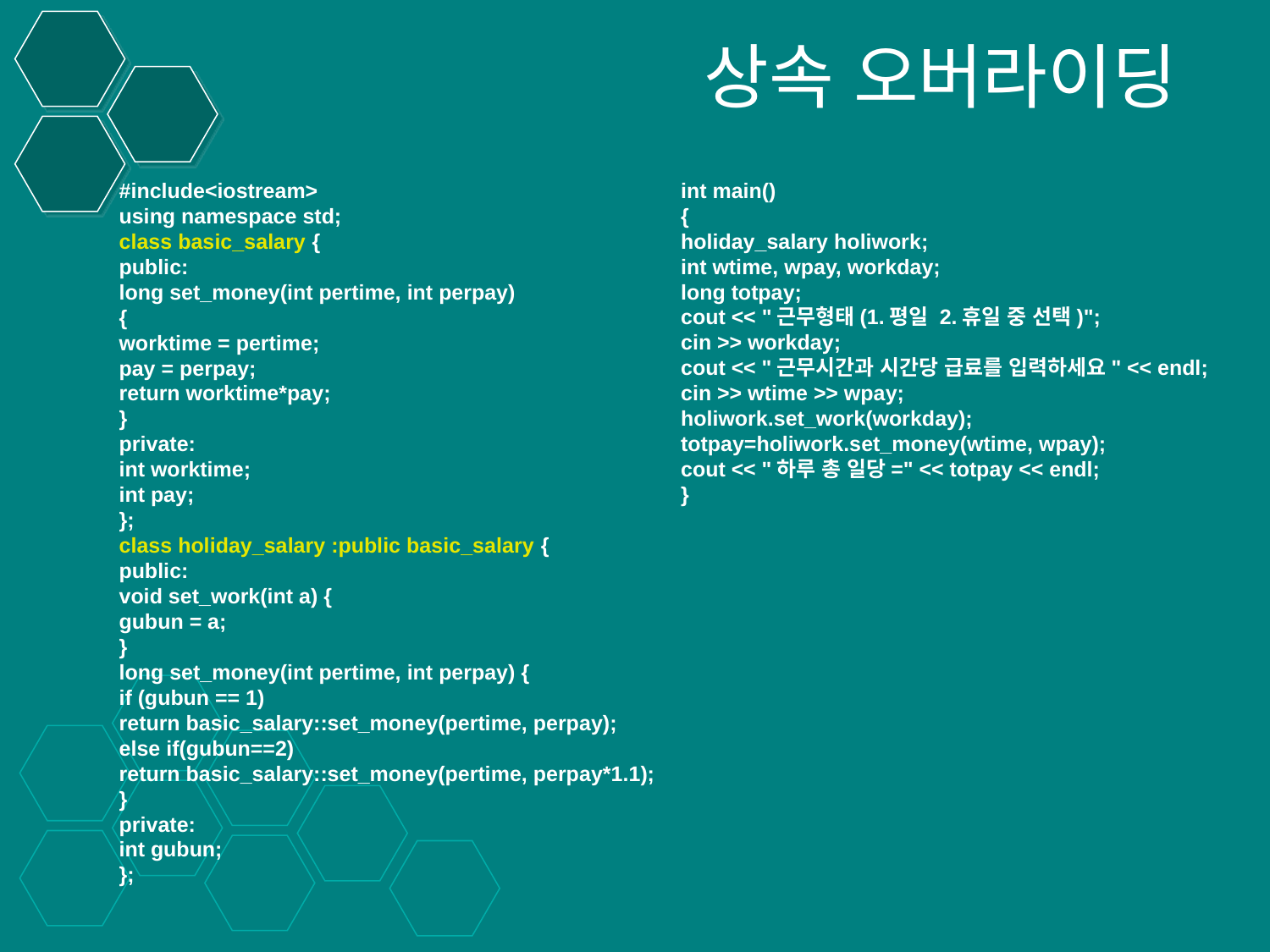

상속 오버라이딩
int main()
{
holiday_salary holiwork;
int wtime, wpay, workday;
long totpay;
cout << "근무형태(1.평일 2.휴일 중 선택)";
cin >> workday;
cout << "근무시간과 시간당 급료를 입력하세요" << endl;
cin >> wtime >> wpay;
holiwork.set_work(workday);
totpay=holiwork.set_money(wtime, wpay);
cout << "하루 총 일당=" << totpay << endl;
}

#include<iostream>
using namespace std;
class basic_salary {
public:
long set_money(int pertime, int perpay)
{
worktime = pertime;
pay = perpay;
return worktime*pay;
}
private:
int worktime;
int pay;
};
class holiday_salary :public basic_salary {
public:
void set_work(int a) {
gubun = a;
}
long set_money(int pertime, int perpay) {
if (gubun == 1)
return basic_salary::set_money(pertime, perpay);
else if(gubun==2)
return basic_salary::set_money(pertime, perpay*1.1);
}
private:
int gubun;
};